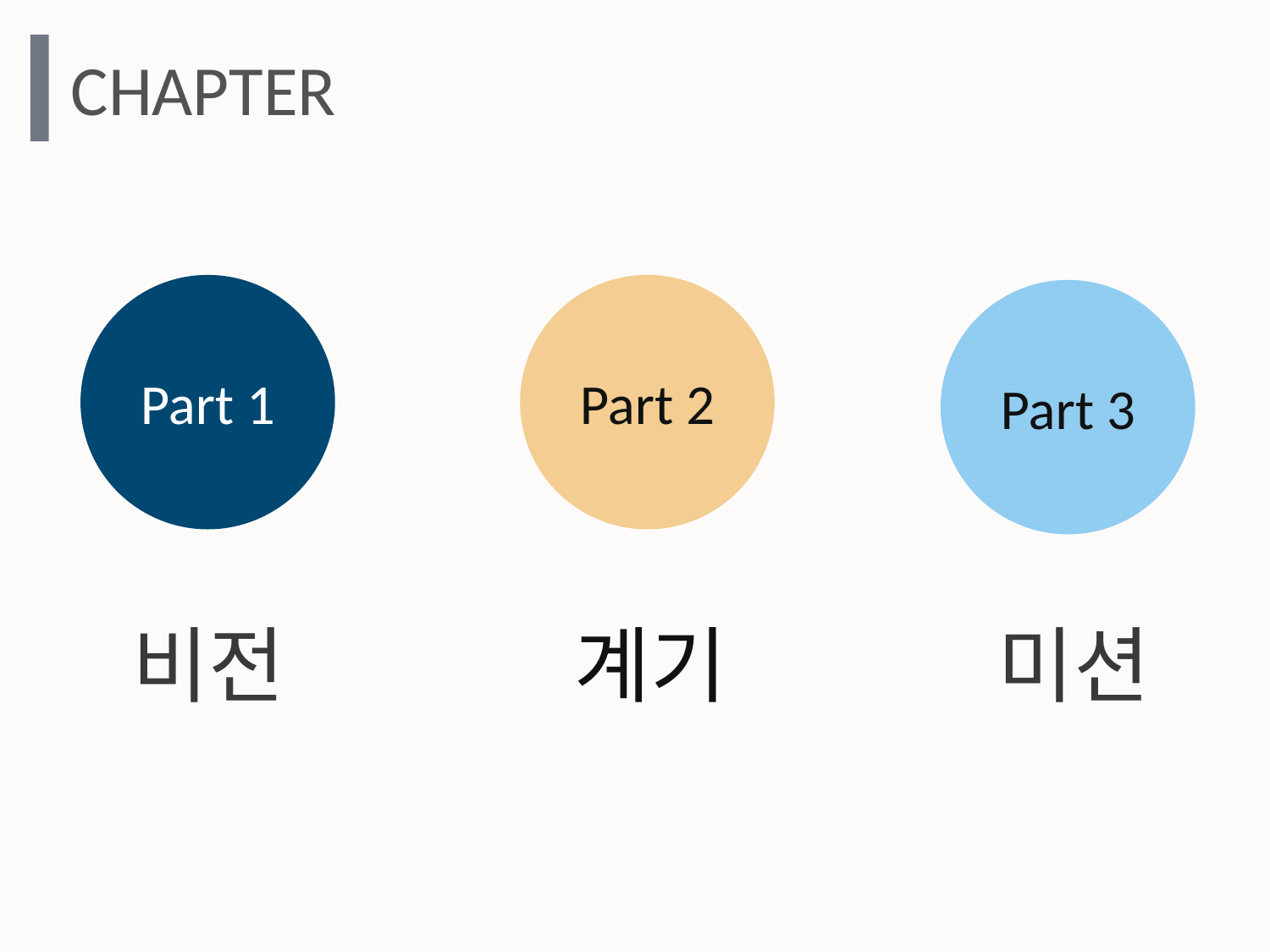

CHAPTER
Part 1
비전
Part 2
계기
Part 3
미션